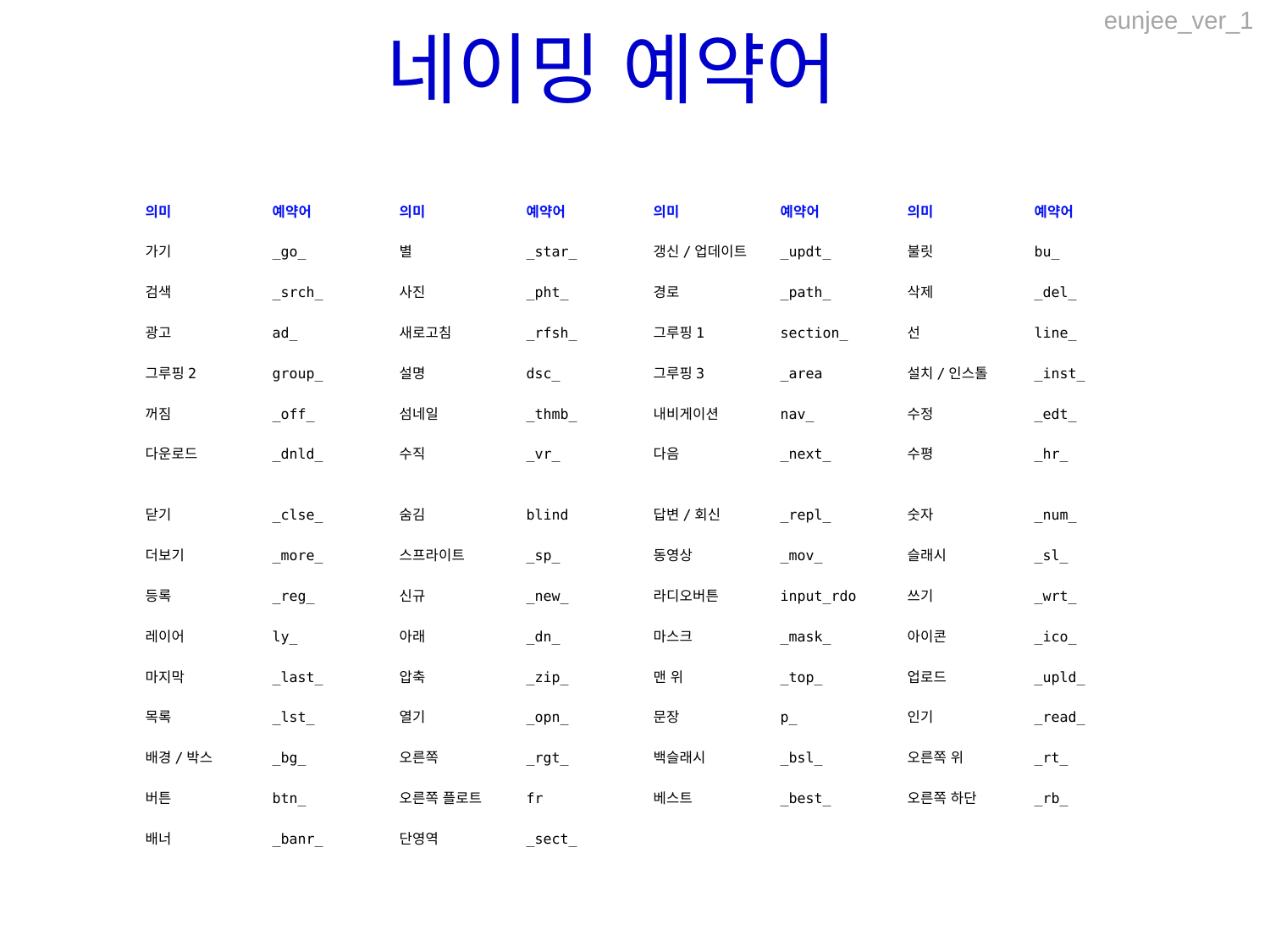

eunjee_ver_1
네이밍 예약어

의미 	예약어 	의미 	예약어 	의미 	예약어 	의미 	예약어

가기	_go_ 	별 	_star_ 	갱신/업데이트 	_updt_ 	불릿 	bu_
검색 	_srch_ 	사진 	_pht_ 	경로 	_path_ 	삭제 	_del_
광고 	ad_ 	새로고침 	_rfsh_ 	그루핑1 	section_ 	선 	line_
그루핑2 	group_ 	설명 	dsc_ 	그루핑3 	_area 	설치/인스톨 	_inst_
꺼짐 	_off_ 	섬네일 	_thmb_ 	내비게이션 	nav_ 	수정 	_edt_
다운로드 	_dnld_ 	수직 	_vr_ 	다음 	_next_ 	수평 	_hr_

닫기 	_clse_ 	숨김 	blind 	답변/회신 	_repl_ 	숫자 	_num_
더보기 	_more_ 	스프라이트 	_sp_ 	동영상 	_mov_ 	슬래시 	_sl_
등록 	_reg_ 	신규 	_new_ 	라디오버튼 	input_rdo 	쓰기 	_wrt_
레이어 	ly_ 	아래 	_dn_ 	마스크 	_mask_ 	아이콘 	_ico_
마지막 	_last_ 	압축 	_zip_ 	맨 위 	_top_ 	업로드 	_upld_
목록 	_lst_ 	열기 	_opn_ 	문장 	p_ 	인기 	_read_
배경/박스 	_bg_ 	오른쪽 	_rgt_ 	백슬래시 	_bsl_ 	오른쪽 위 	_rt_
버튼 	btn_ 	오른쪽 플로트 	fr 	베스트 	_best_ 	오른쪽 하단 	_rb_
배너	_banr_	단영역	_sect_